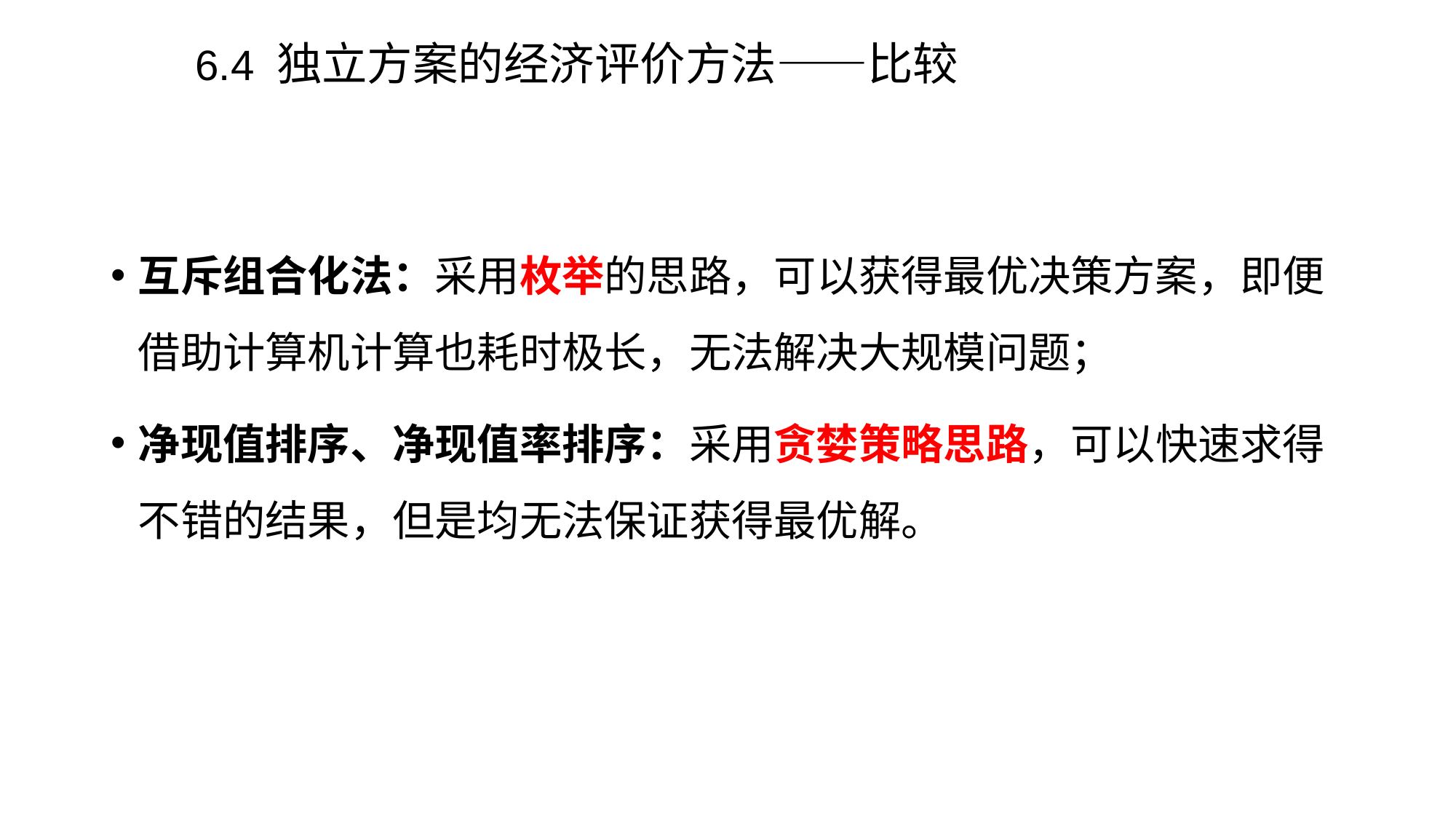

6.4 独立方案的经济评价方法——比较
互斥组合化法：采用枚举的思路，可以获得最优决策方案，即便借助计算机计算也耗时极长，无法解决大规模问题；
净现值排序、净现值率排序：采用贪婪策略思路，可以快速求得不错的结果，但是均无法保证获得最优解。